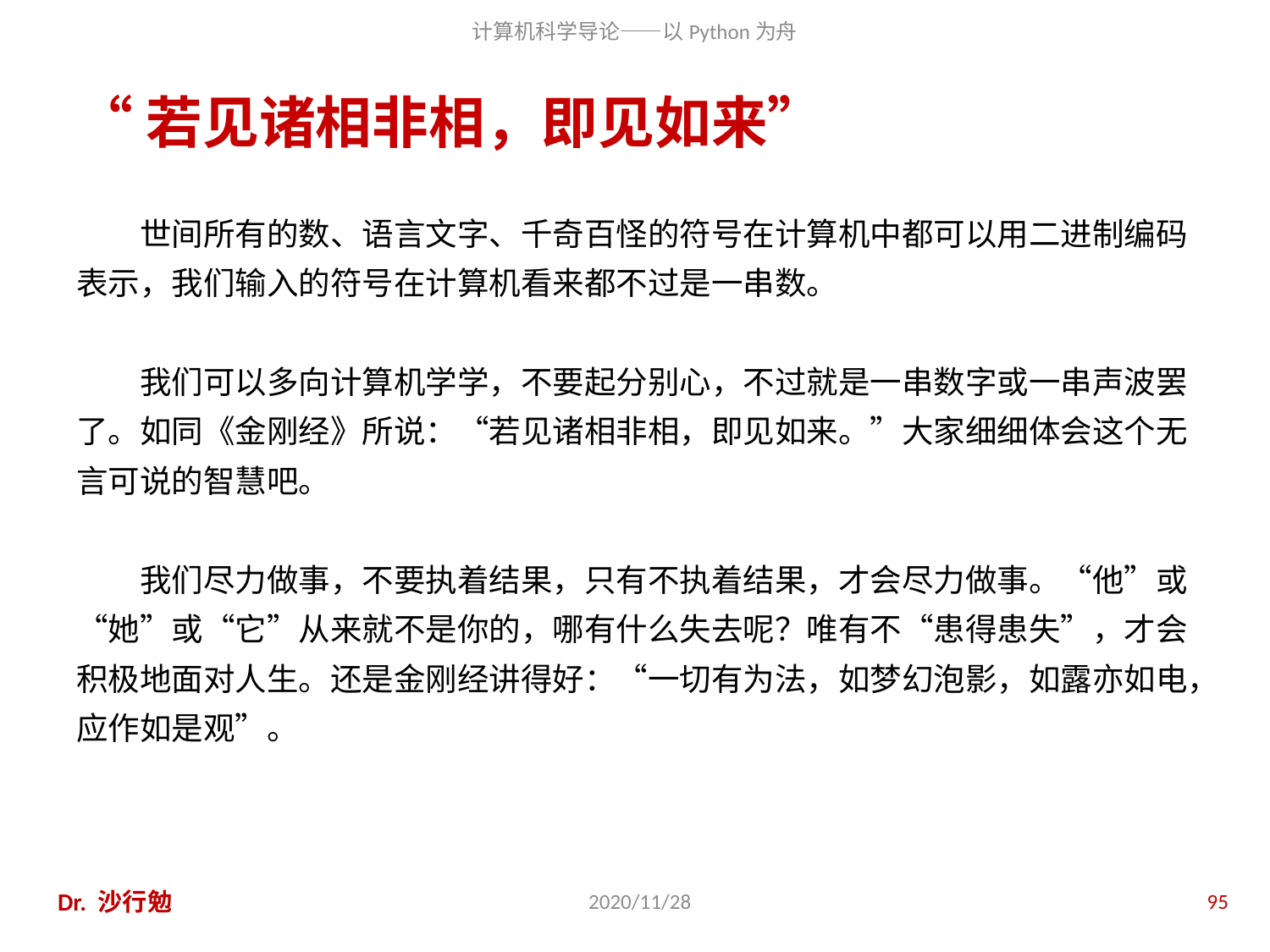

# “若见诸相非相，即见如来”
世间所有的数、语言文字、千奇百怪的符号在计算机中都可以用二进制编码表示，我们输入的符号在计算机看来都不过是一串数。

我们可以多向计算机学学，不要起分别心，不过就是一串数字或一串声波罢了。如同《金刚经》所说：“若见诸相非相，即见如来。”大家细细体会这个无言可说的智慧吧。

我们尽力做事，不要执着结果，只有不执着结果，才会尽力做事。“他”或“她”或“它”从来就不是你的，哪有什么失去呢？唯有不“患得患失”，才会积极地面对人生。还是金刚经讲得好：“一切有为法，如梦幻泡影，如露亦如电，应作如是观”。

Dr. 沙行勉
2020/11/28
95